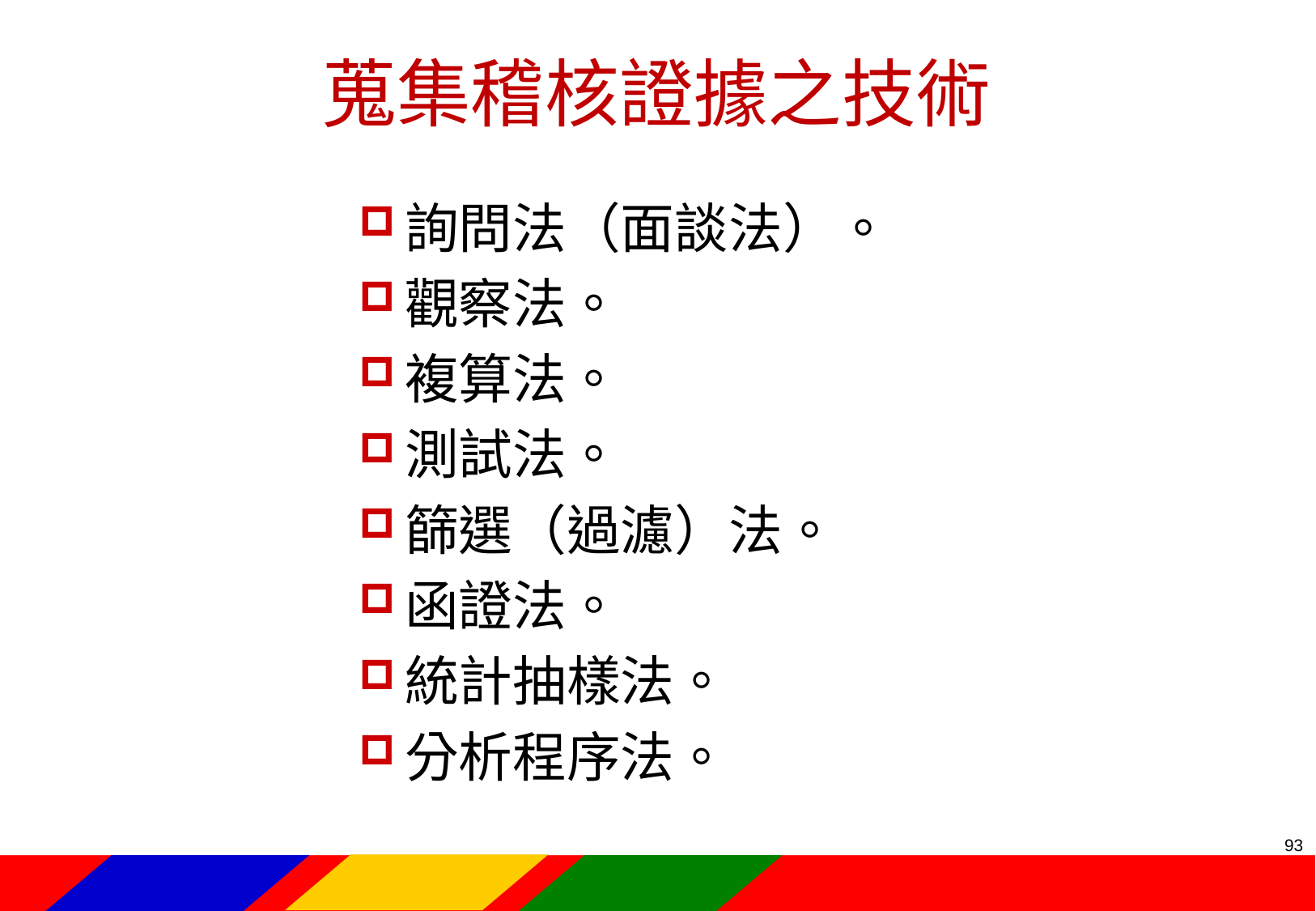

# 蒐集稽核證據之技術
詢問法（面談法）。
觀察法。
複算法。
測試法。
篩選（過濾）法。
函證法。
統計抽樣法。
分析程序法。
93